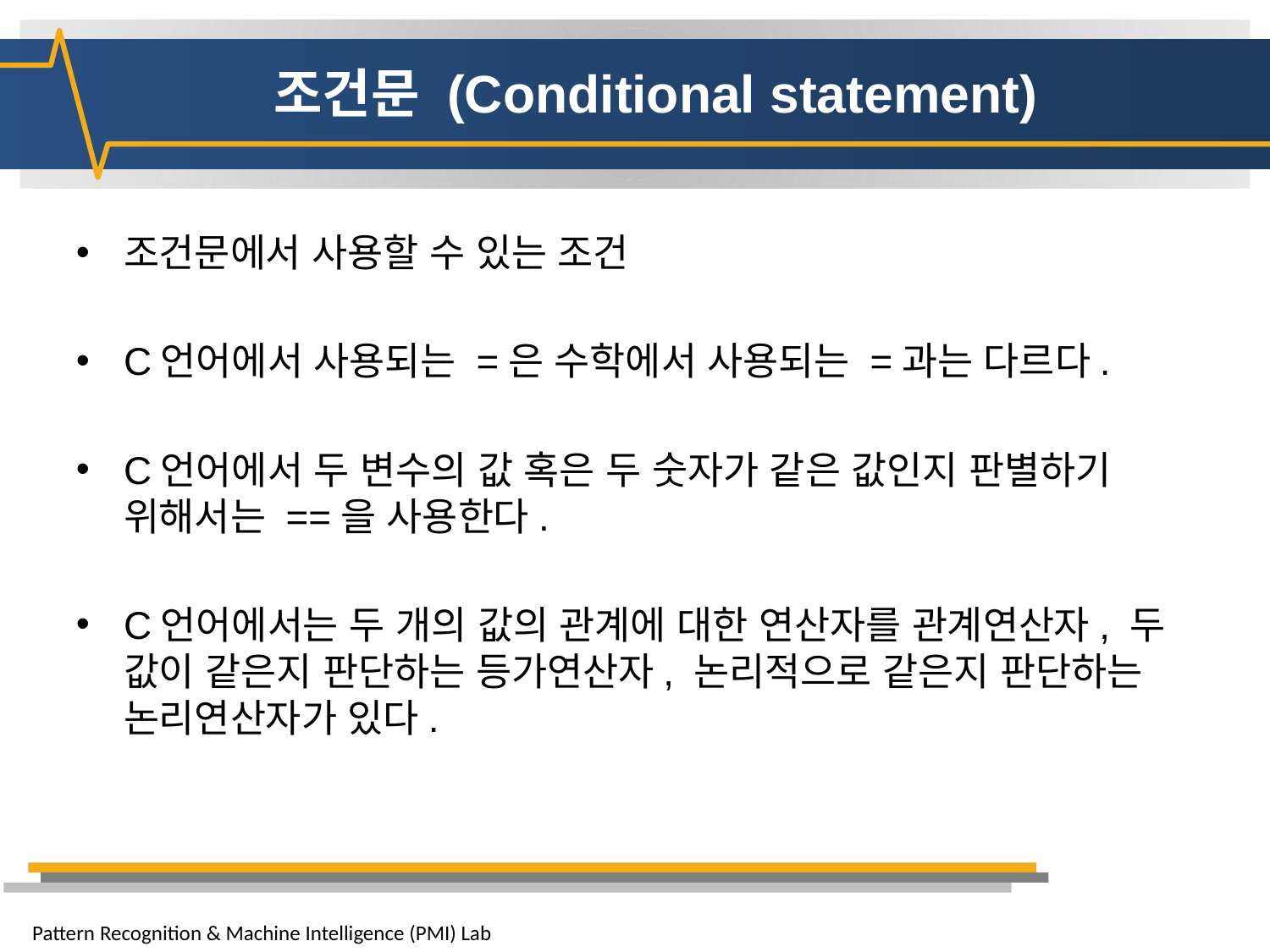

# 조건문 (Conditional statement)
조건문에서 사용할 수 있는 조건

C언어에서 사용되는 =은 수학에서 사용되는 =과는 다르다.

C언어에서 두 변수의 값 혹은 두 숫자가 같은 값인지 판별하기 위해서는 ==을 사용한다.

C언어에서는 두 개의 값의 관계에 대한 연산자를 관계연산자, 두 값이 같은지 판단하는 등가연산자, 논리적으로 같은지 판단하는 논리연산자가 있다.